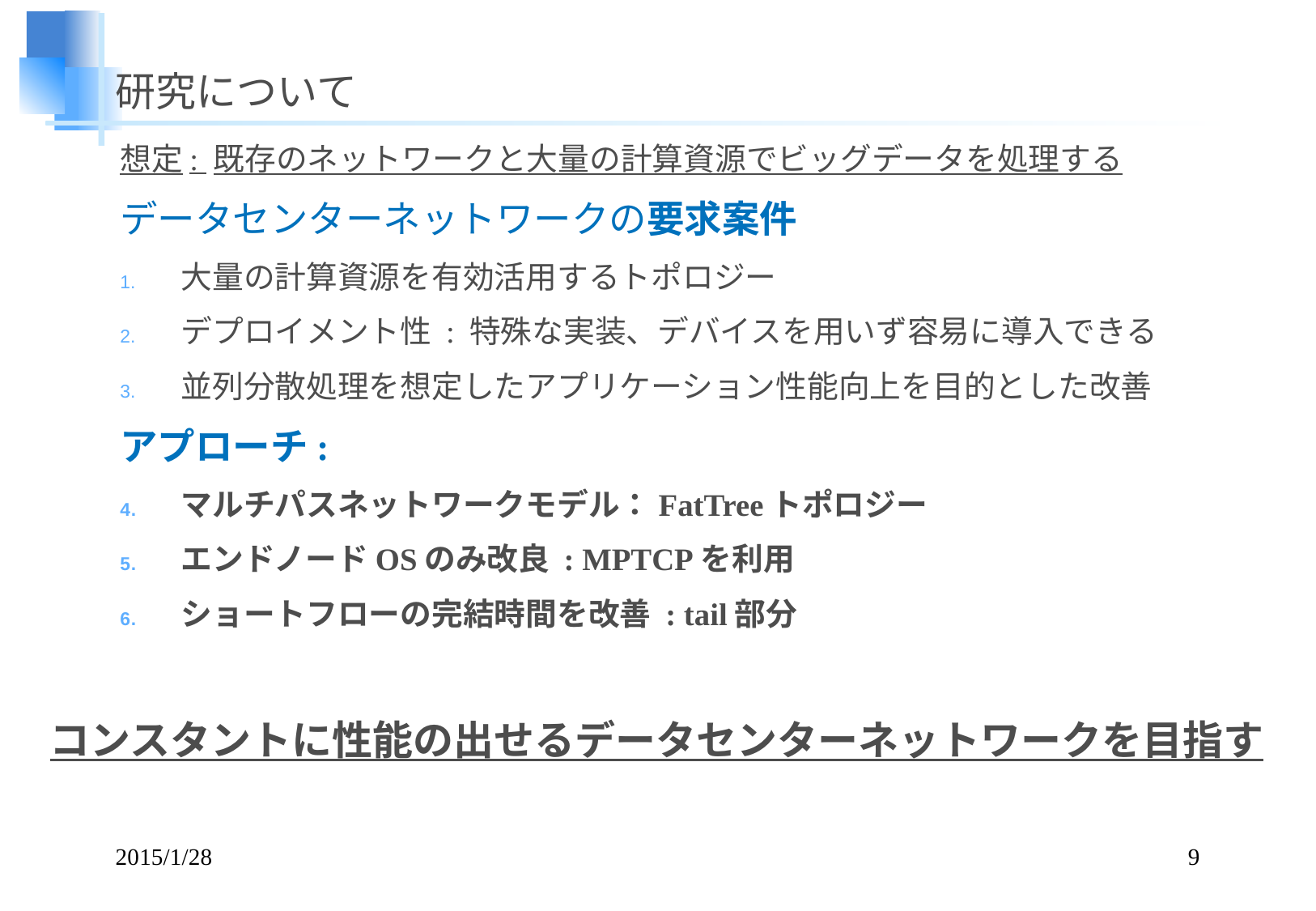

# 研究について
想定: 既存のネットワークと大量の計算資源でビッグデータを処理する
データセンターネットワークの要求案件
大量の計算資源を有効活用するトポロジー
デプロイメント性 : 特殊な実装、デバイスを用いず容易に導入できる
並列分散処理を想定したアプリケーション性能向上を目的とした改善
アプローチ:
マルチパスネットワークモデル：FatTreeトポロジー
エンドノードOSのみ改良 : MPTCPを利用
ショートフローの完結時間を改善 : tail部分
コンスタントに性能の出せるデータセンターネットワークを目指す
2015/1/28
9